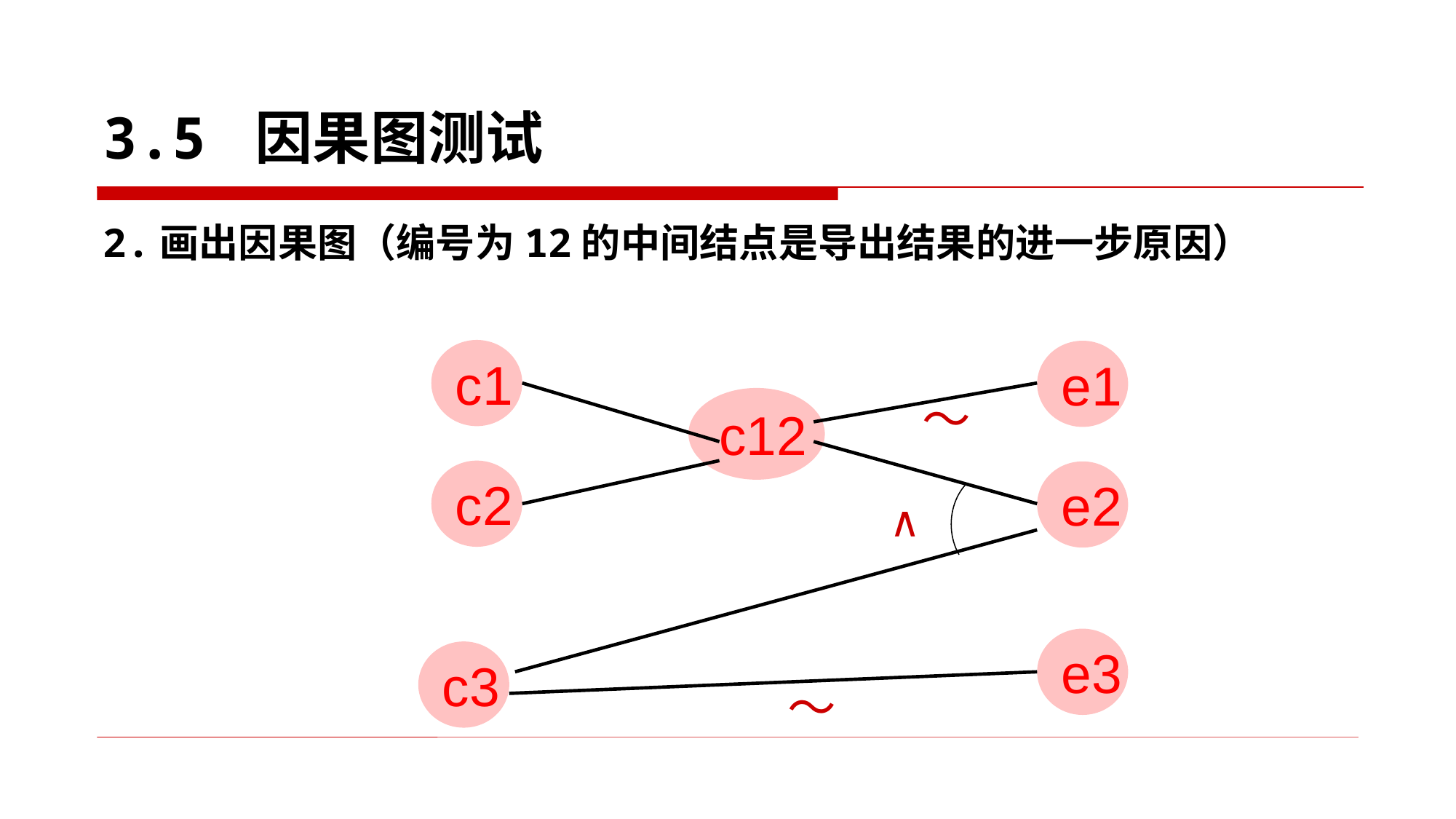

3.5 因果图测试
2.画出因果图（编号为12的中间结点是导出结果的进一步原因）
c1
e1

～
c12

c2
e2

∨

e3
c3
～